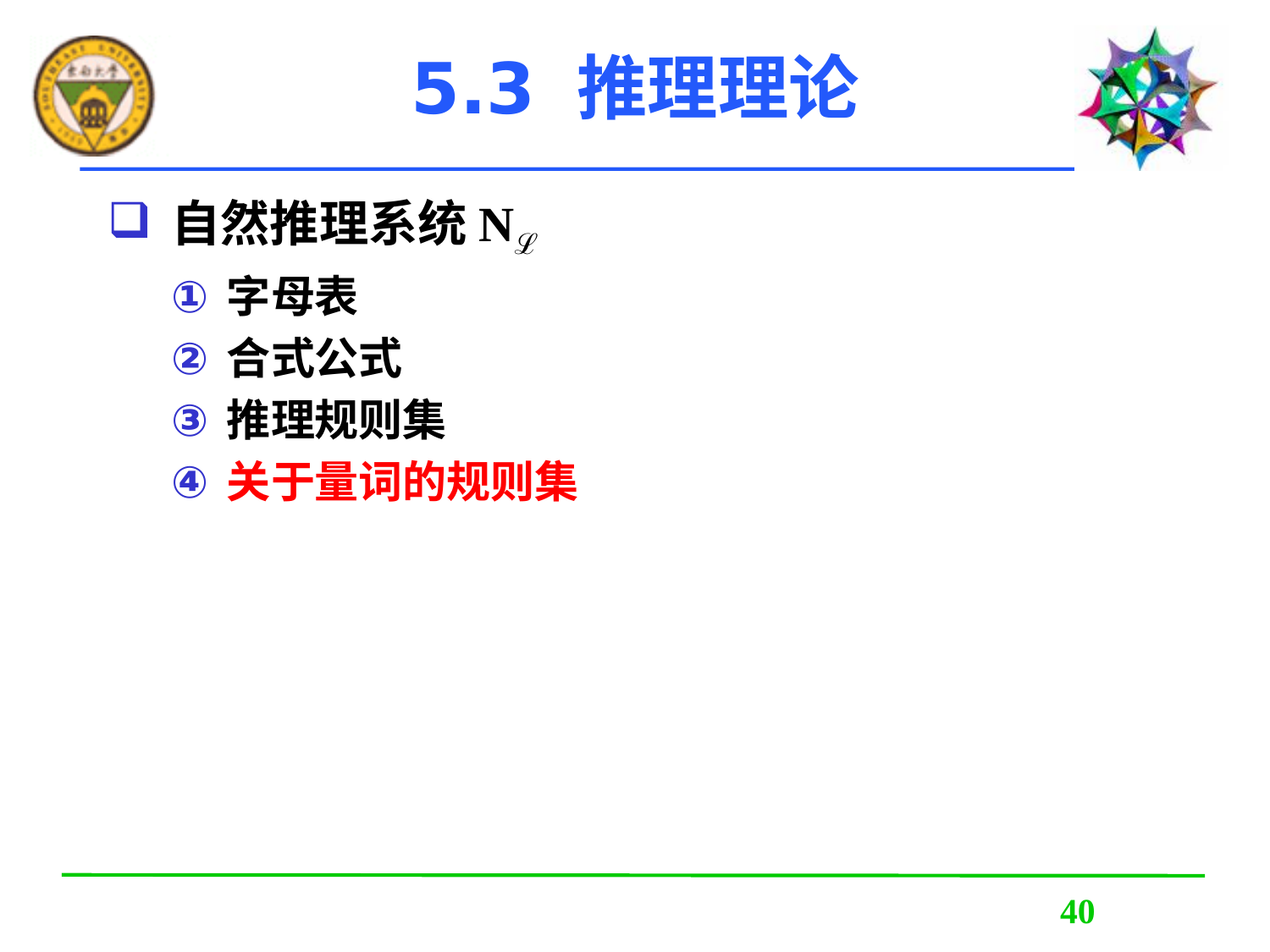

# 5.3 推理理论
自然推理系统Nℒ
字母表
合式公式
推理规则集
关于量词的规则集